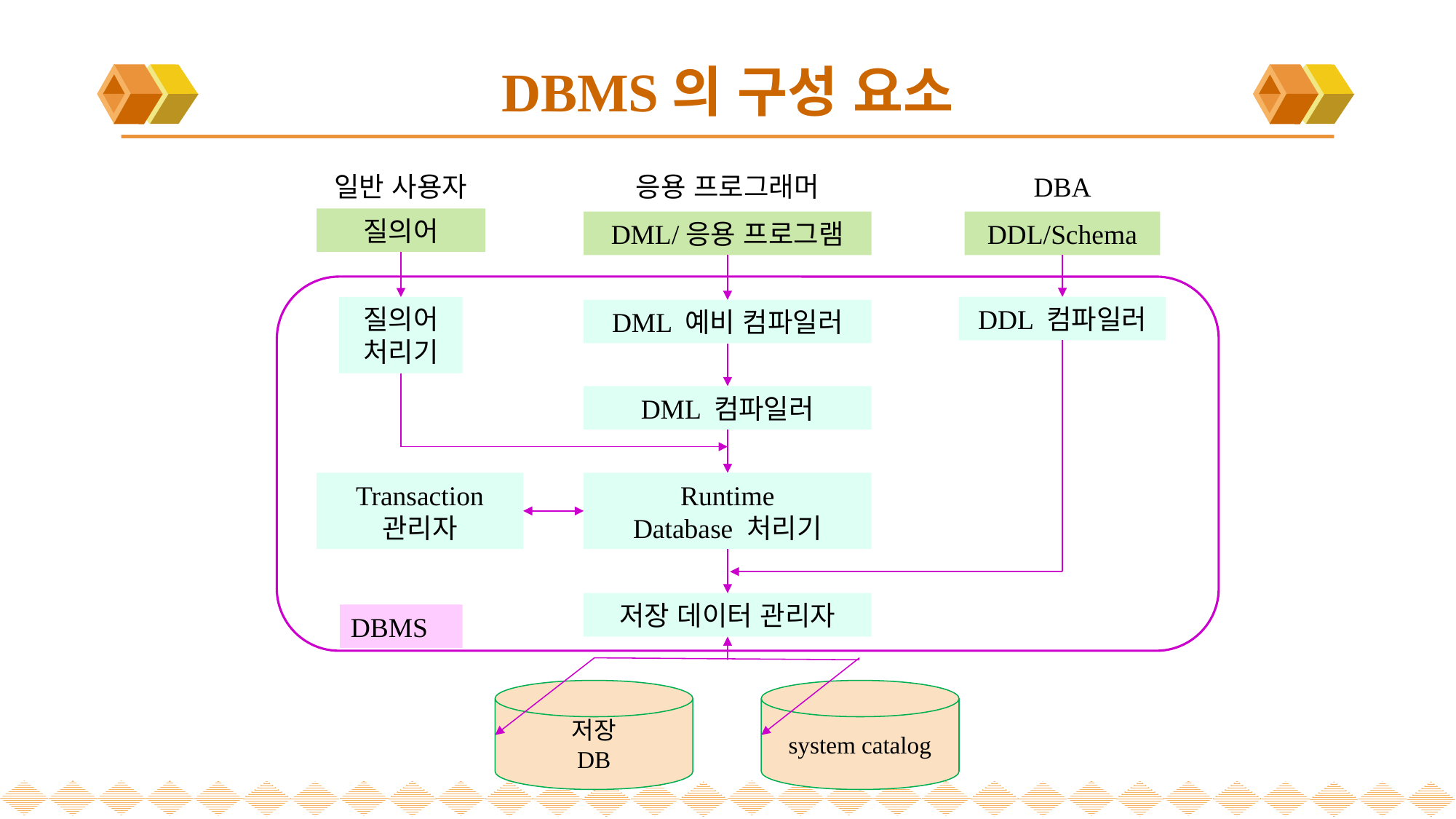

# DBMS의 구성 요소
일반 사용자
응용 프로그래머
DBA
질의어
DML/응용 프로그램
DDL/Schema

DDL 컴파일러
질의어
처리기
DML 예비 컴파일러
DML 컴파일러
Transaction
관리자
Runtime
Database 처리기
저장 데이터 관리자
DBMS
저장
DB
system catalog